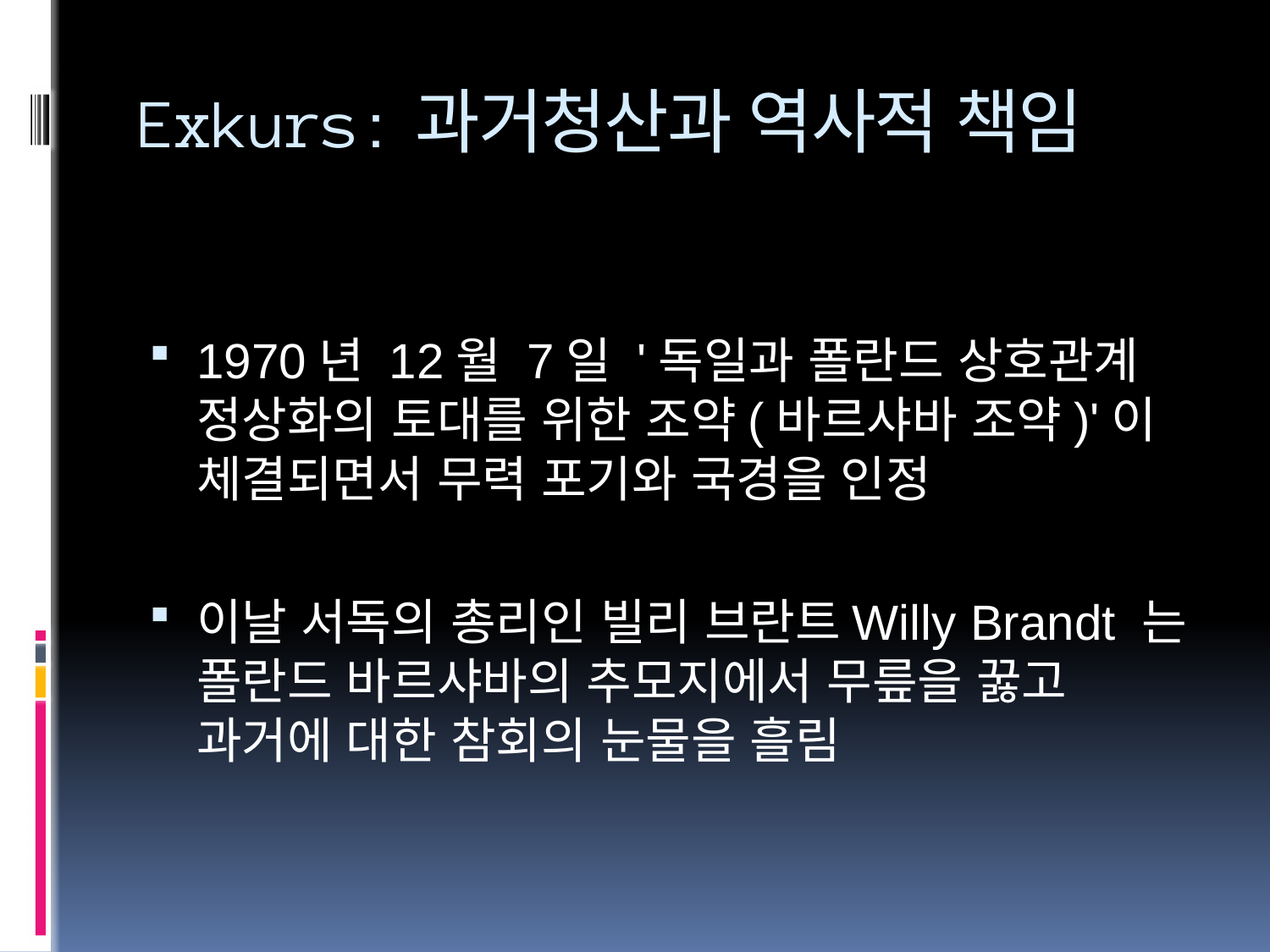

# Exkurs:과거청산과 역사적 책임

1970년 12월 7일 '독일과 폴란드 상호관계 정상화의 토대를 위한 조약(바르샤바 조약)'이 체결되면서 무력 포기와 국경을 인정

이날 서독의 총리인 빌리 브란트Willy Brandt 는 폴란드 바르샤바의 추모지에서 무릎을 꿇고 과거에 대한 참회의 눈물을 흘림